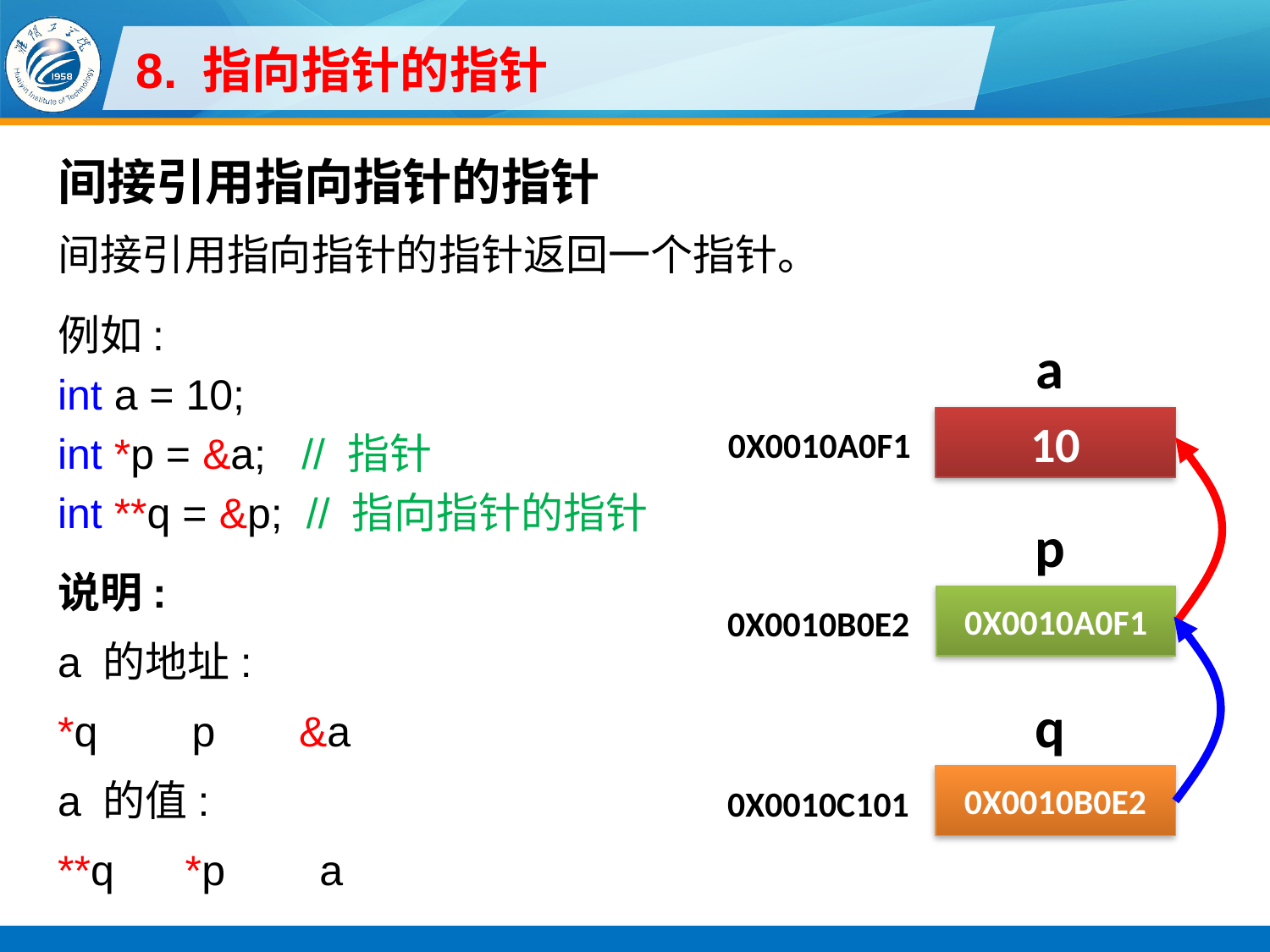

# 8. 指向指针的指针
间接引用指向指针的指针
间接引用指向指针的指针返回一个指针。
例如:
int a = 10;
int *p = &a;   // 指针
int **q = &p;  // 指向指针的指针
说明:
a 的地址:
*q        p       &a
a 的值:
**q      *p        a
a
10
0X0010A0F1

p
0X0010A0F1
0X0010B0E2

q
0X0010B0E2
0X0010C101